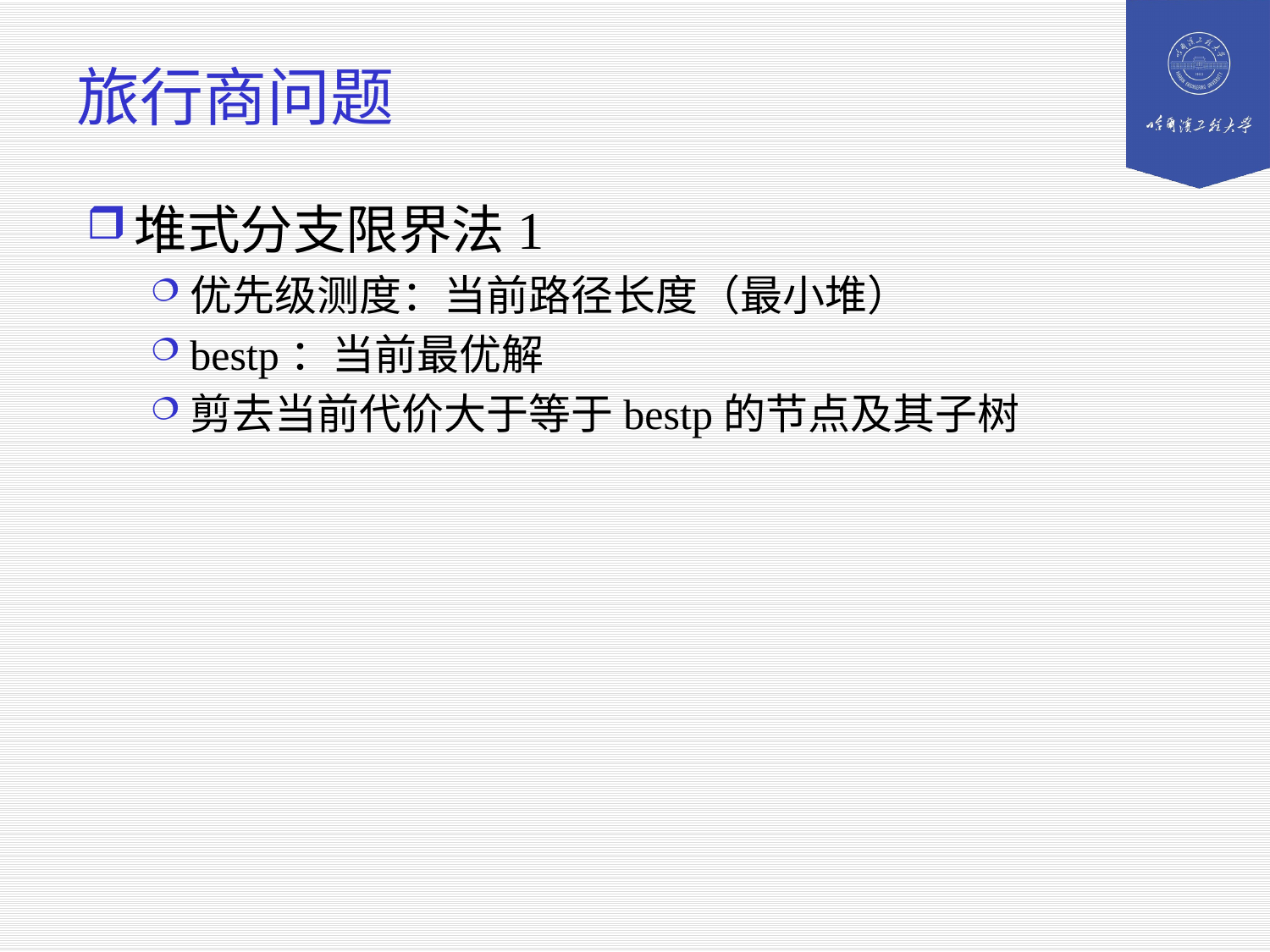

# 旅行商问题
堆式分支限界法1
优先级测度：当前路径长度（最小堆）
bestp：当前最优解
剪去当前代价大于等于bestp的节点及其子树